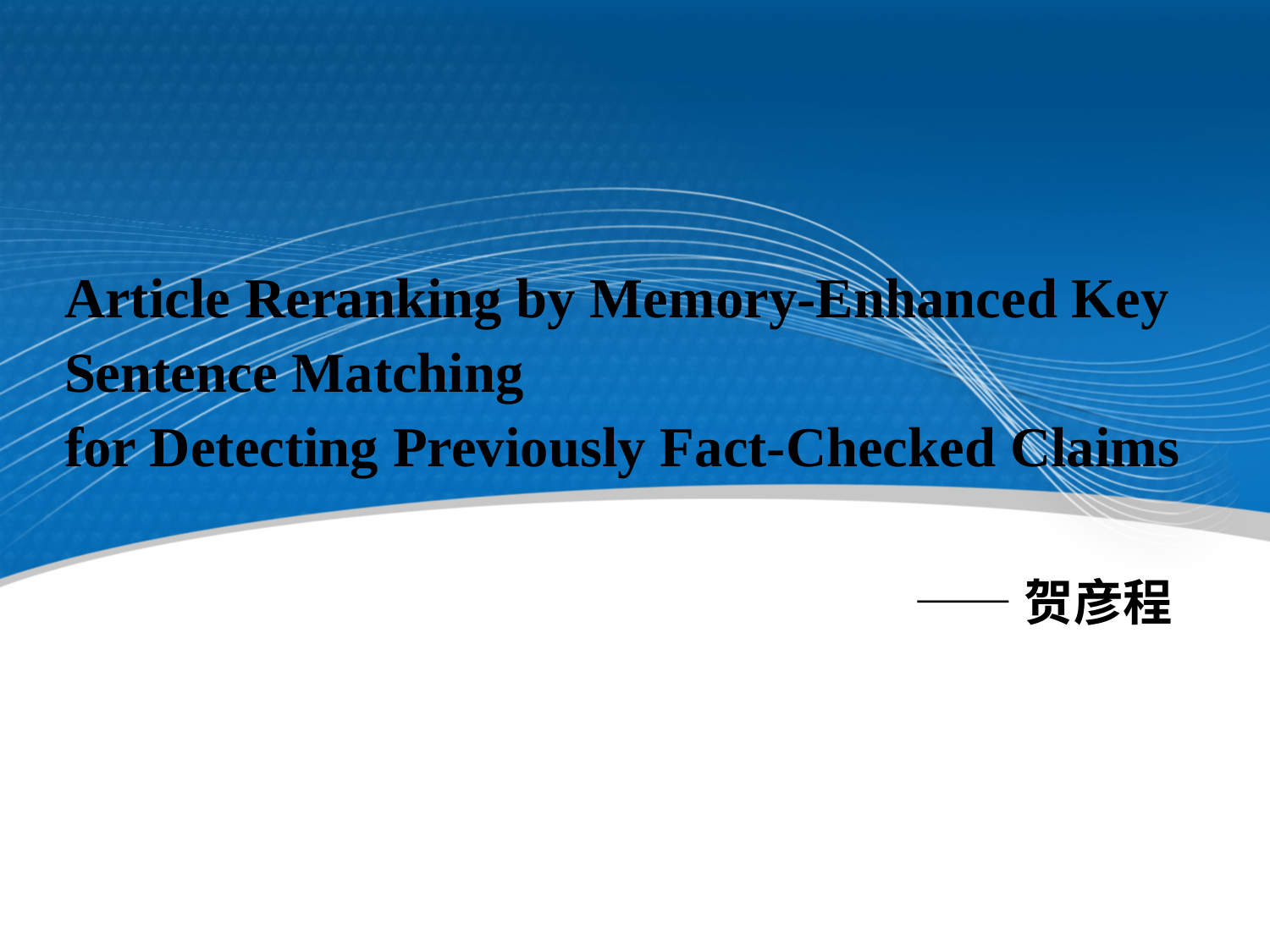

# Article Reranking by Memory-Enhanced Key Sentence Matching for Detecting Previously Fact-Checked Claims
——贺彦程